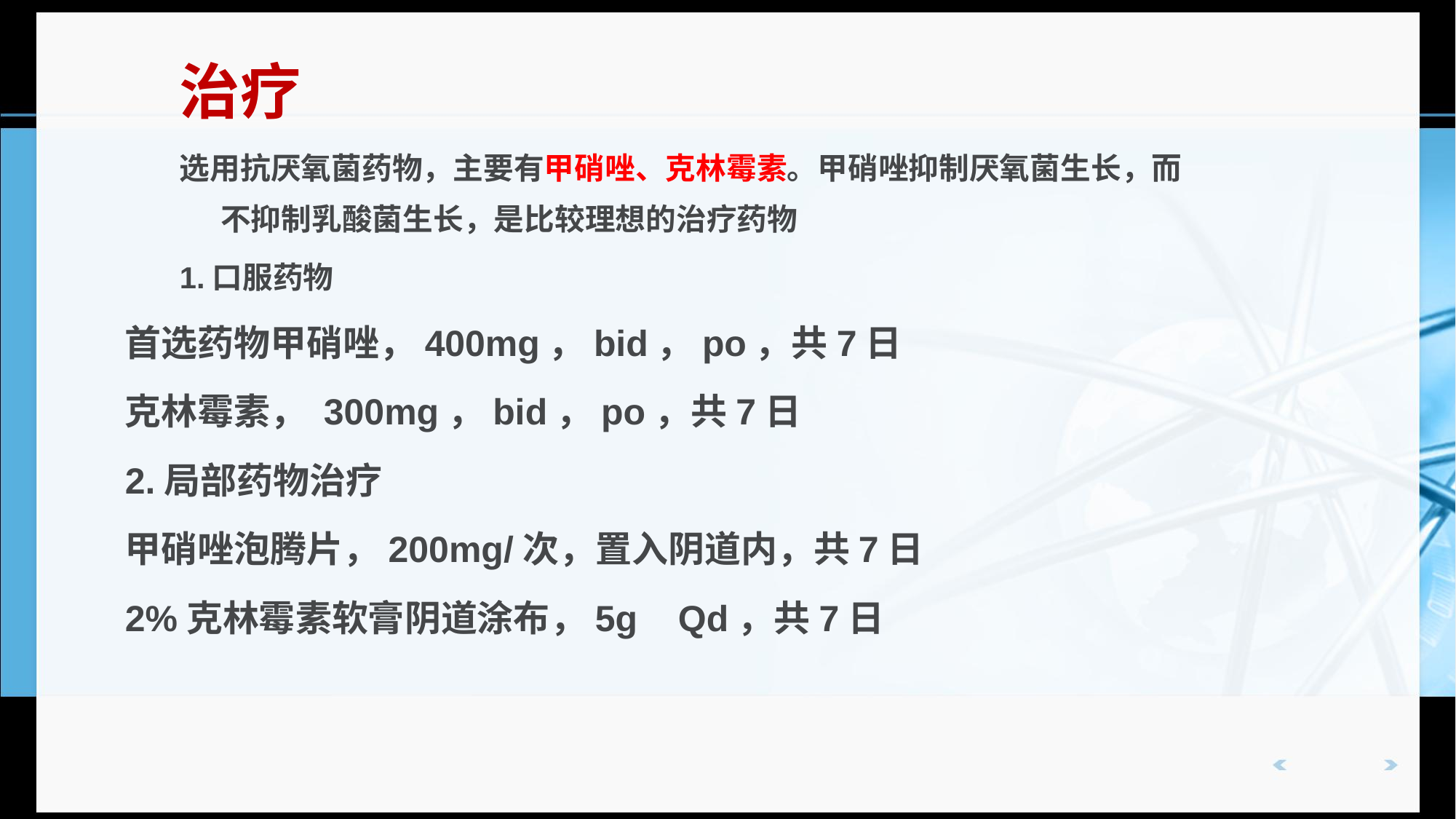

治疗
选用抗厌氧菌药物，主要有甲硝唑、克林霉素。甲硝唑抑制厌氧菌生长，而不抑制乳酸菌生长，是比较理想的治疗药物
1.口服药物
首选药物甲硝唑，400mg，bid，po，共7日
克林霉素， 300mg，bid，po，共7日
2.局部药物治疗
甲硝唑泡腾片，200mg/次，置入阴道内，共7日
2%克林霉素软膏阴道涂布，5g    Qd，共7日